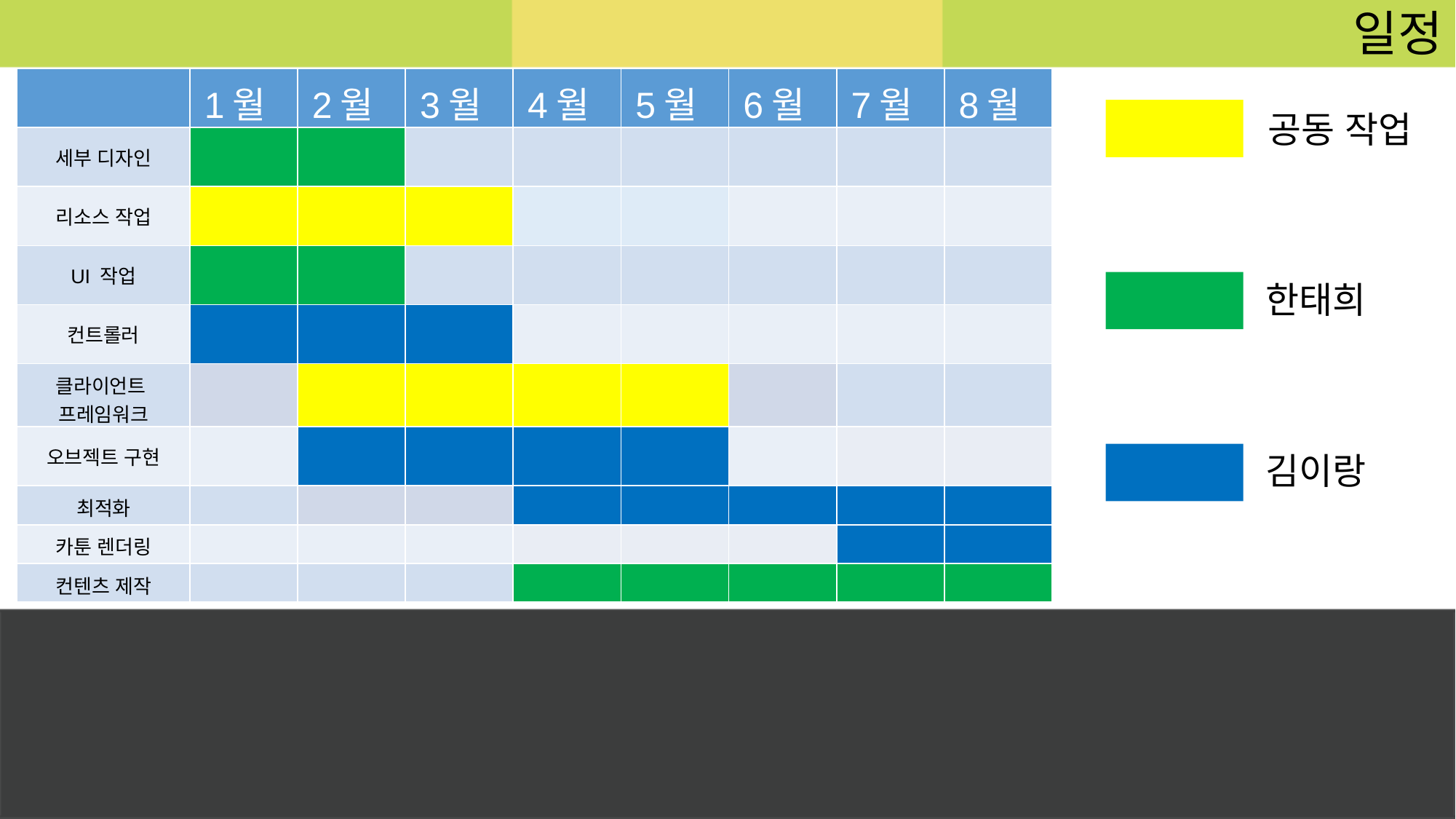

일정
|  | 1월 | 2월 | 3월 | 4월 | 5월 | 6월 | 7월 | 8월 |
| --- | --- | --- | --- | --- | --- | --- | --- | --- |
| 세부 디자인 |  |  |  |  |  |  |  |  |
| 리소스 작업 |  |  |  |  |  |  |  |  |
| UI 작업 |  |  |  |  |  |  |  |  |
| 컨트롤러 |  |  |  |  |  |  |  |  |
| 클라이언트 프레임워크 |  |  |  |  |  |  |  |  |
| 오브젝트 구현 |  |  |  |  |  |  |  |  |
| 최적화 |  |  |  |  |  |  |  |  |
| 카툰 렌더링 |  |  |  |  |  |  |  |  |
| 컨텐츠 제작 |  |  |  |  |  |  |  |  |

공동 작업

한태희
김이랑